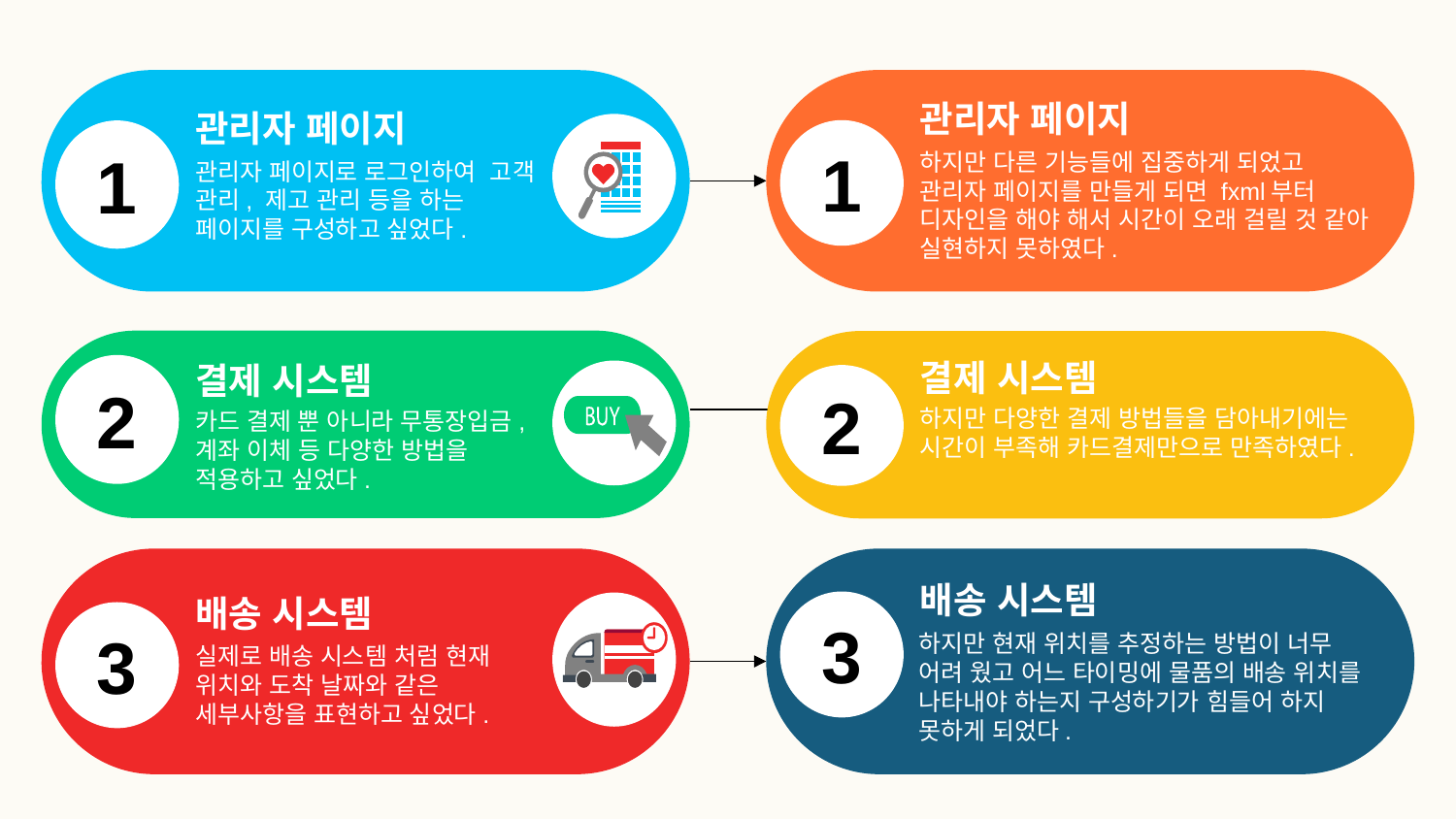

관리자 페이지
하지만 다른 기능들에 집중하게 되었고 관리자 페이지를 만들게 되면 fxml부터 디자인을 해야 해서 시간이 오래 걸릴 것 같아 실현하지 못하였다.

1

관리자 페이지
관리자 페이지로 로그인하여  고객 관리, 제고 관리 등을 하는 페이지를 구성하고 싶었다.

1

결제 시스템
카드 결제 뿐 아니라 무통장입금, 계좌 이체 등 다양한 방법을 적용하고 싶었다.
2

결제 시스템
하지만 다양한 결제 방법들을 담아내기에는 시간이 부족해 카드결제만으로 만족하였다.
2

배송 시스템
실제로 배송 시스템 처럼 현재 위치와 도착 날짜와 같은 세부사항을 표현하고 싶었다.

3

배송 시스템
하지만 현재 위치를 추정하는 방법이 너무 어려 웠고 어느 타이밍에 물품의 배송 위치를 나타내야 하는지 구성하기가 힘들어 하지 못하게 되었다.

3